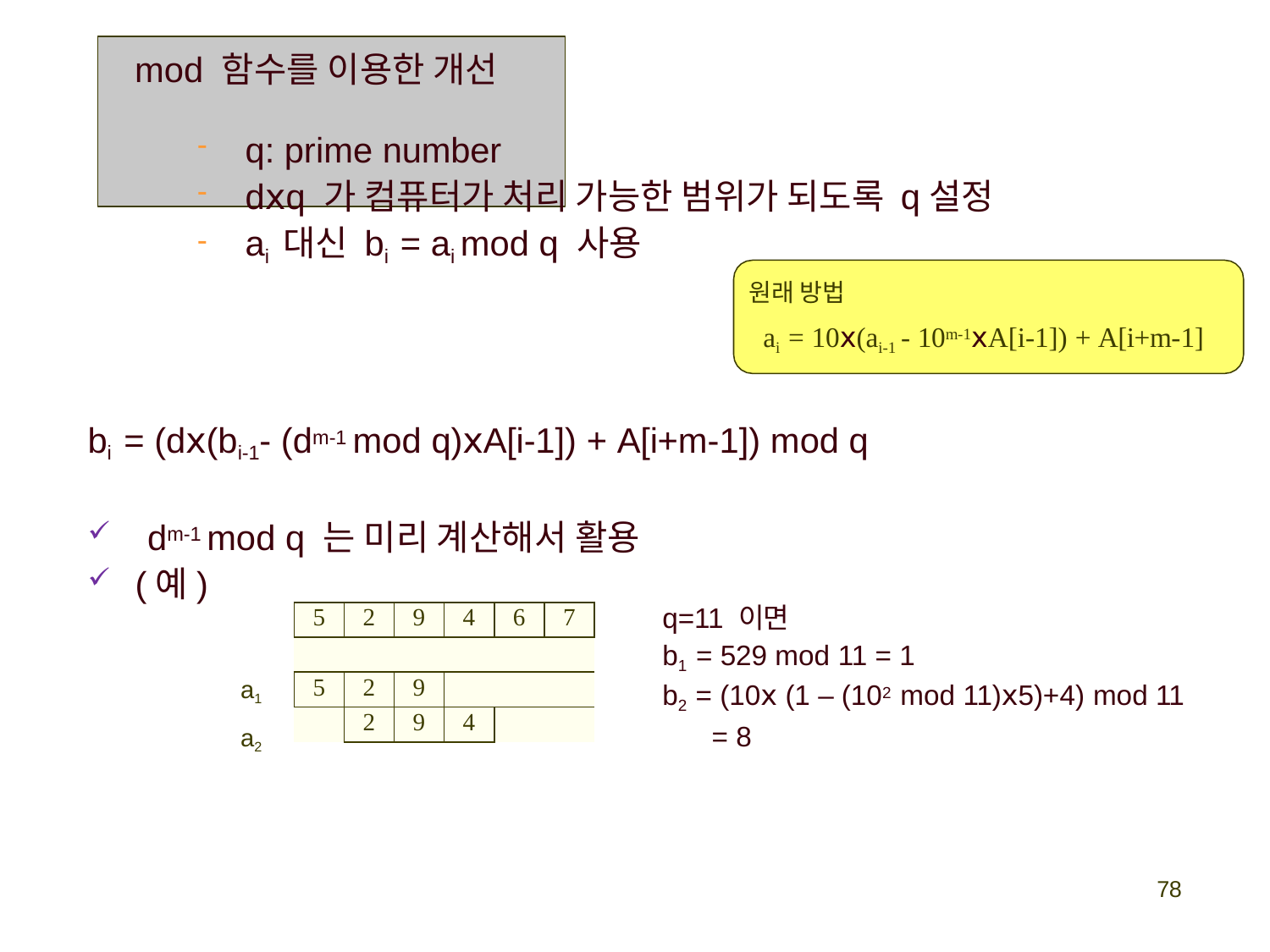

# mod 함수를 이용한 개선
q: prime number
dⅹq 가 컴퓨터가 처리 가능한 범위가 되도록 q설정
ai 대신 bi = ai mod q 사용
원래 방법
ai = 10ⅹ(ai-1 - 10m-1ⅹA[i-1]) + A[i+m-1]

bi = (dⅹ(bi-1- (dm-1 mod q)ⅹA[i-1]) + A[i+m-1]) mod q
dm-1 mod q 는 미리 계산해서 활용
(예)

q=11 이면
b1 = 529 mod 11 = 1
b2 = (10ⅹ (1 – (102 mod 11)ⅹ5)+4) mod 11
= 8
| 5 | 2 | 9 | 4 | 6 | 7 |
| --- | --- | --- | --- | --- | --- |
|  |  |  |  |  |  |
| 5 | 2 | 9 |  |  |  |
|  | 2 | 9 | 4 |  |  |
a1 a2
78